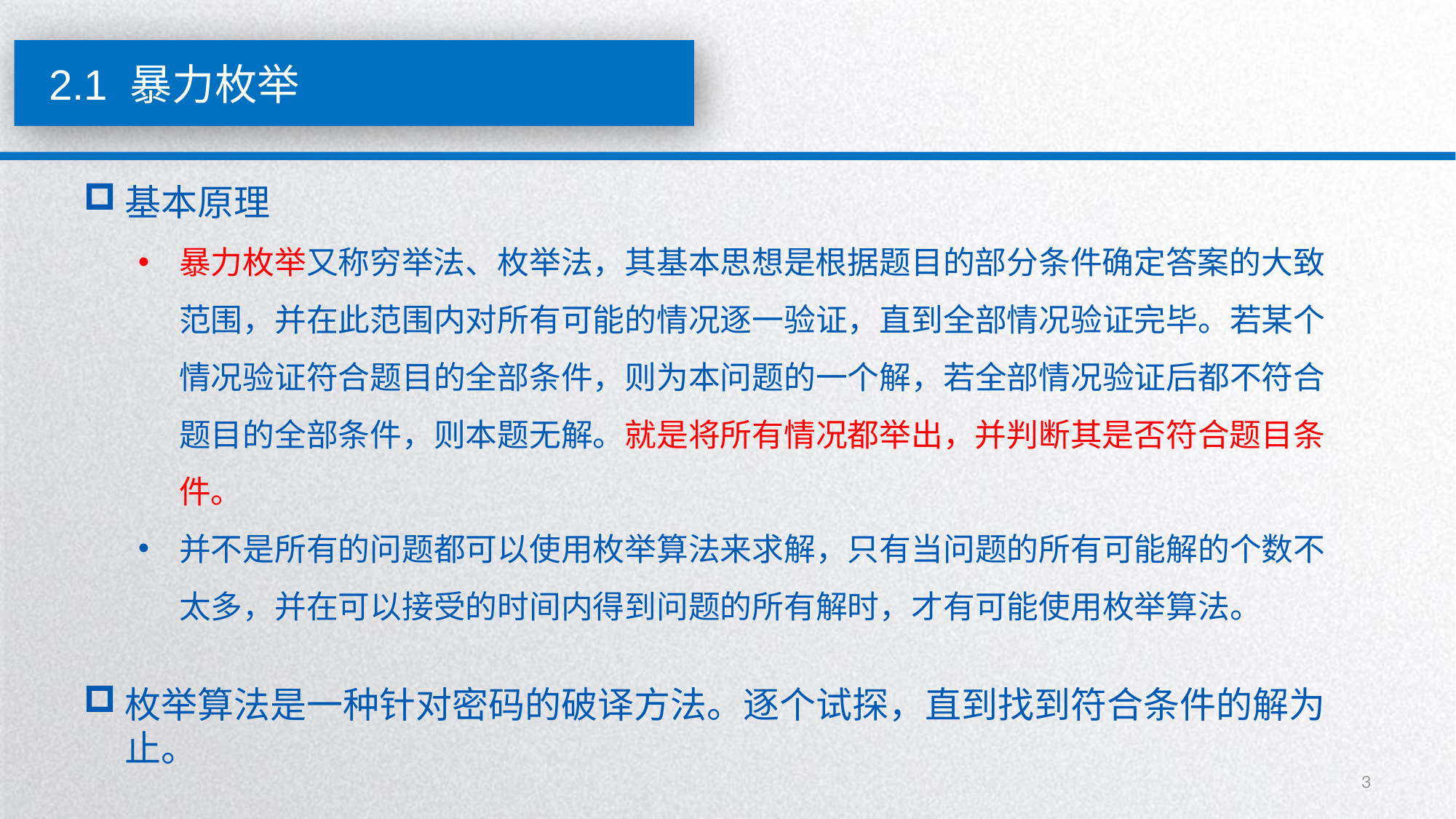

2.1 暴力枚举
基本原理
暴力枚举又称穷举法、枚举法，其基本思想是根据题目的部分条件确定答案的大致范围，并在此范围内对所有可能的情况逐一验证，直到全部情况验证完毕。若某个情况验证符合题目的全部条件，则为本问题的一个解，若全部情况验证后都不符合题目的全部条件，则本题无解。就是将所有情况都举出，并判断其是否符合题目条件。
并不是所有的问题都可以使用枚举算法来求解，只有当问题的所有可能解的个数不太多，并在可以接受的时间内得到问题的所有解时，才有可能使用枚举算法。

枚举算法是一种针对密码的破译方法。逐个试探，直到找到符合条件的解为止。
3